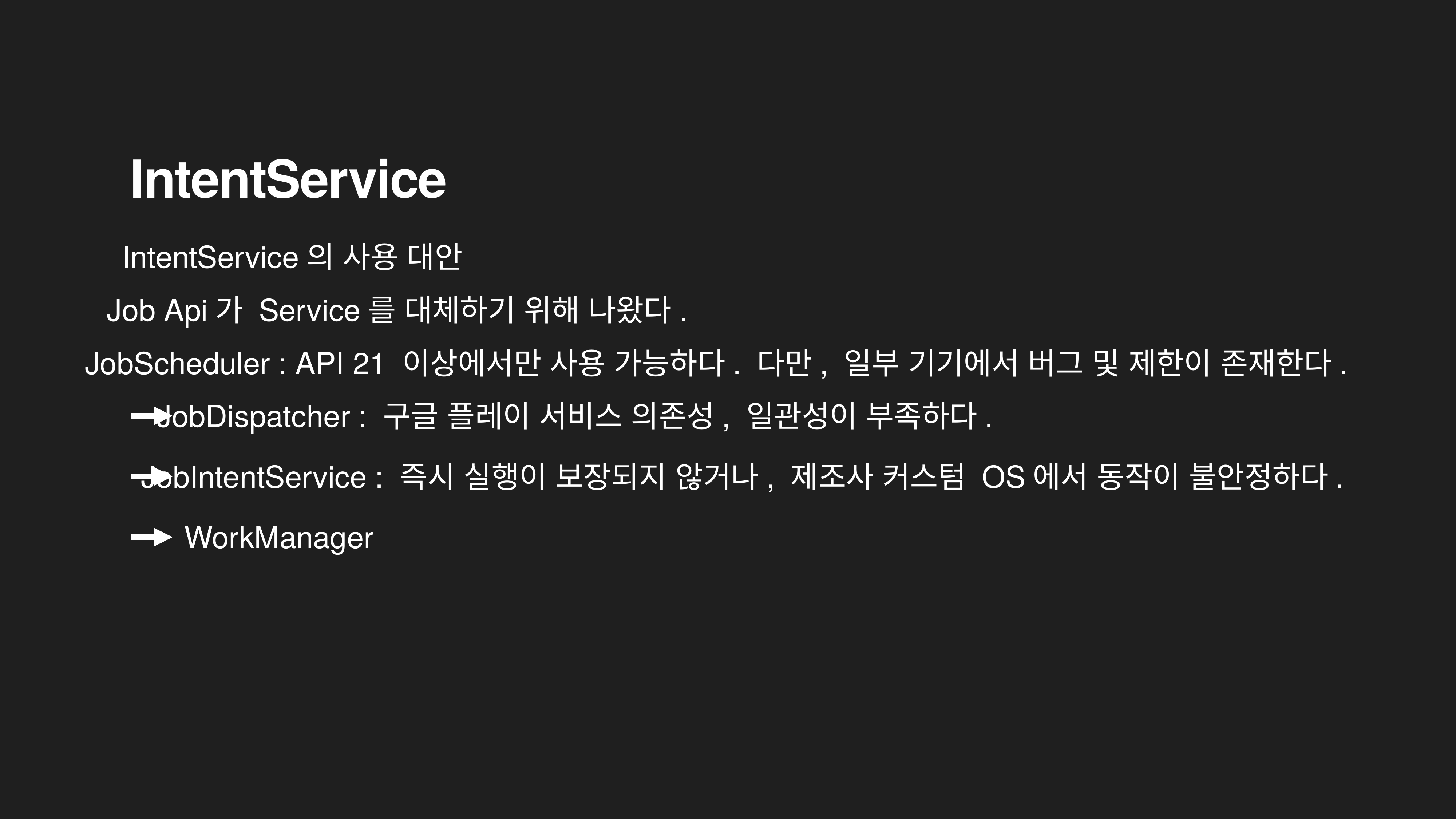

# IntentService

IntentService의 사용 대안
Job Api가 Service를 대체하기 위해 나왔다.
JobScheduler : API 21 이상에서만 사용 가능하다. 다만, 일부 기기에서 버그 및 제한이 존재한다.
JobDispatcher : 구글 플레이 서비스 의존성, 일관성이 부족하다.

JobIntentService : 즉시 실행이 보장되지 않거나, 제조사 커스텀 OS에서 동작이 불안정하다.

WorkManager